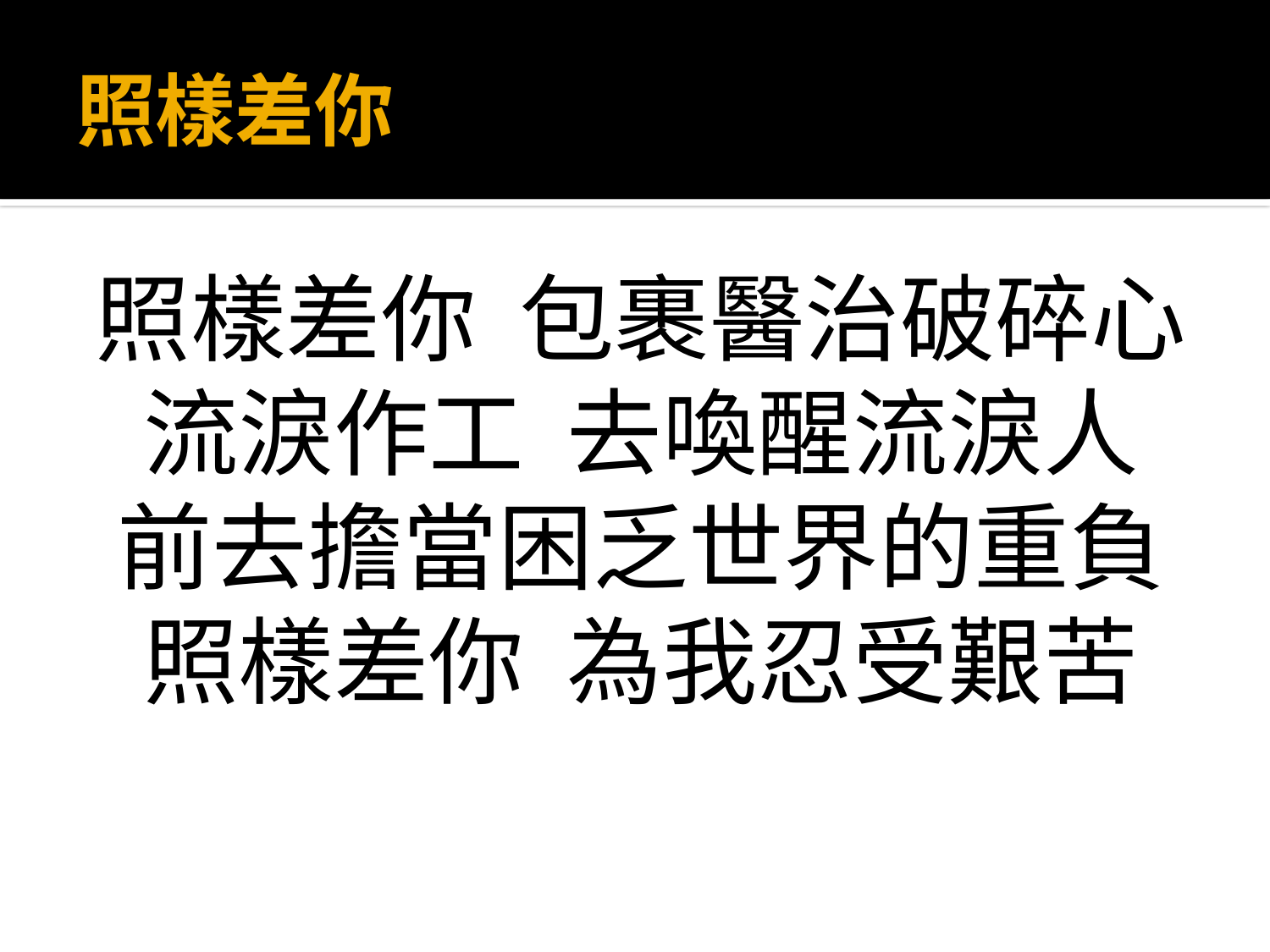

# 照樣差你
照樣差你  包裹醫治破碎心
流淚作工  去喚醒流淚人
前去擔當困乏世界的重負
照樣差你  為我忍受艱苦